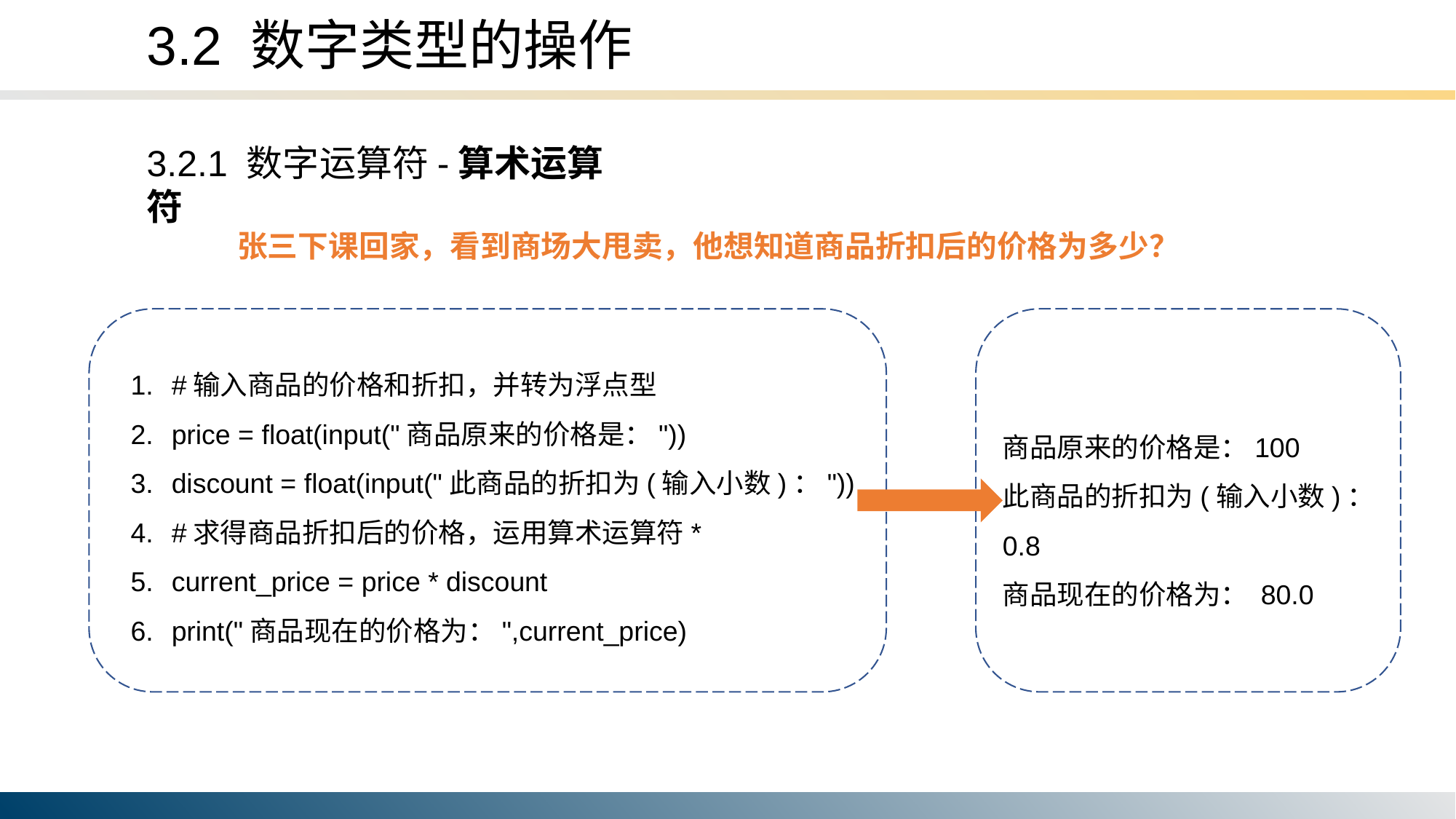

3.2 数字类型的操作

3.2.1 数字运算符-算术运算符
张三下课回家，看到商场大甩卖，他想知道商品折扣后的价格为多少？

#输入商品的价格和折扣，并转为浮点型
price = float(input("商品原来的价格是："))
discount = float(input("此商品的折扣为(输入小数)："))
#求得商品折扣后的价格，运用算术运算符*
current_price = price * discount
print("商品现在的价格为：",current_price)
商品原来的价格是：100
此商品的折扣为(输入小数)：0.8
商品现在的价格为： 80.0